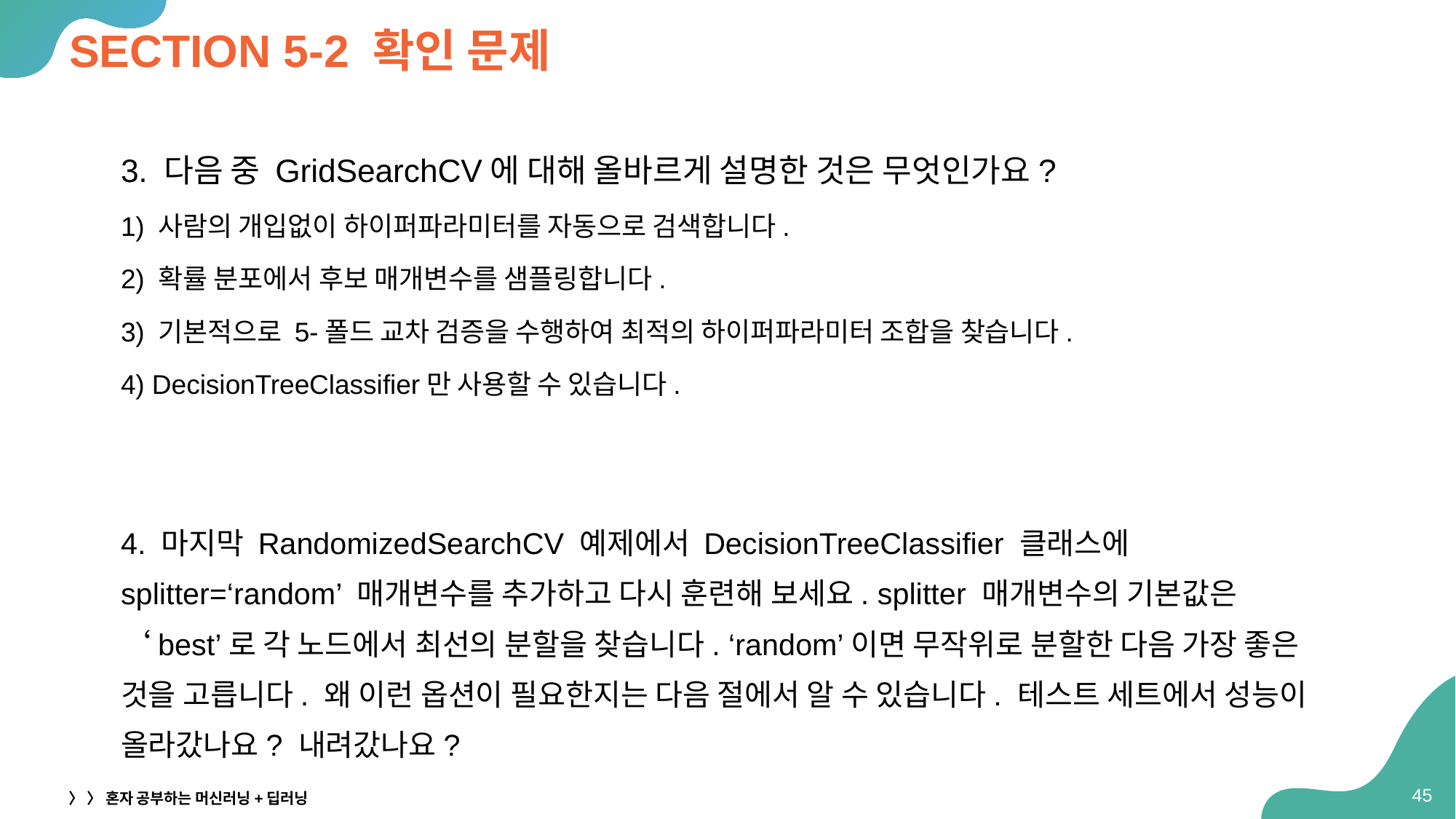

# SECTION 5-2 확인 문제
3. 다음 중 GridSearchCV에 대해 올바르게 설명한 것은 무엇인가요?
1) 사람의 개입없이 하이퍼파라미터를 자동으로 검색합니다.
2) 확률 분포에서 후보 매개변수를 샘플링합니다.
3) 기본적으로 5-폴드 교차 검증을 수행하여 최적의 하이퍼파라미터 조합을 찾습니다.
4) DecisionTreeClassifier만 사용할 수 있습니다.

4. 마지막 RandomizedSearchCV 예제에서 DecisionTreeClassifier 클래스에 splitter=‘random’ 매개변수를 추가하고 다시 훈련해 보세요. splitter 매개변수의 기본값은 ‘best’로 각 노드에서 최선의 분할을 찾습니다. ‘random’이면 무작위로 분할한 다음 가장 좋은 것을 고릅니다. 왜 이런 옵션이 필요한지는 다음 절에서 알 수 있습니다. 테스트 세트에서 성능이 올라갔나요? 내려갔나요?

45
〉 〉 혼자 공부하는 머신러닝+딥러닝